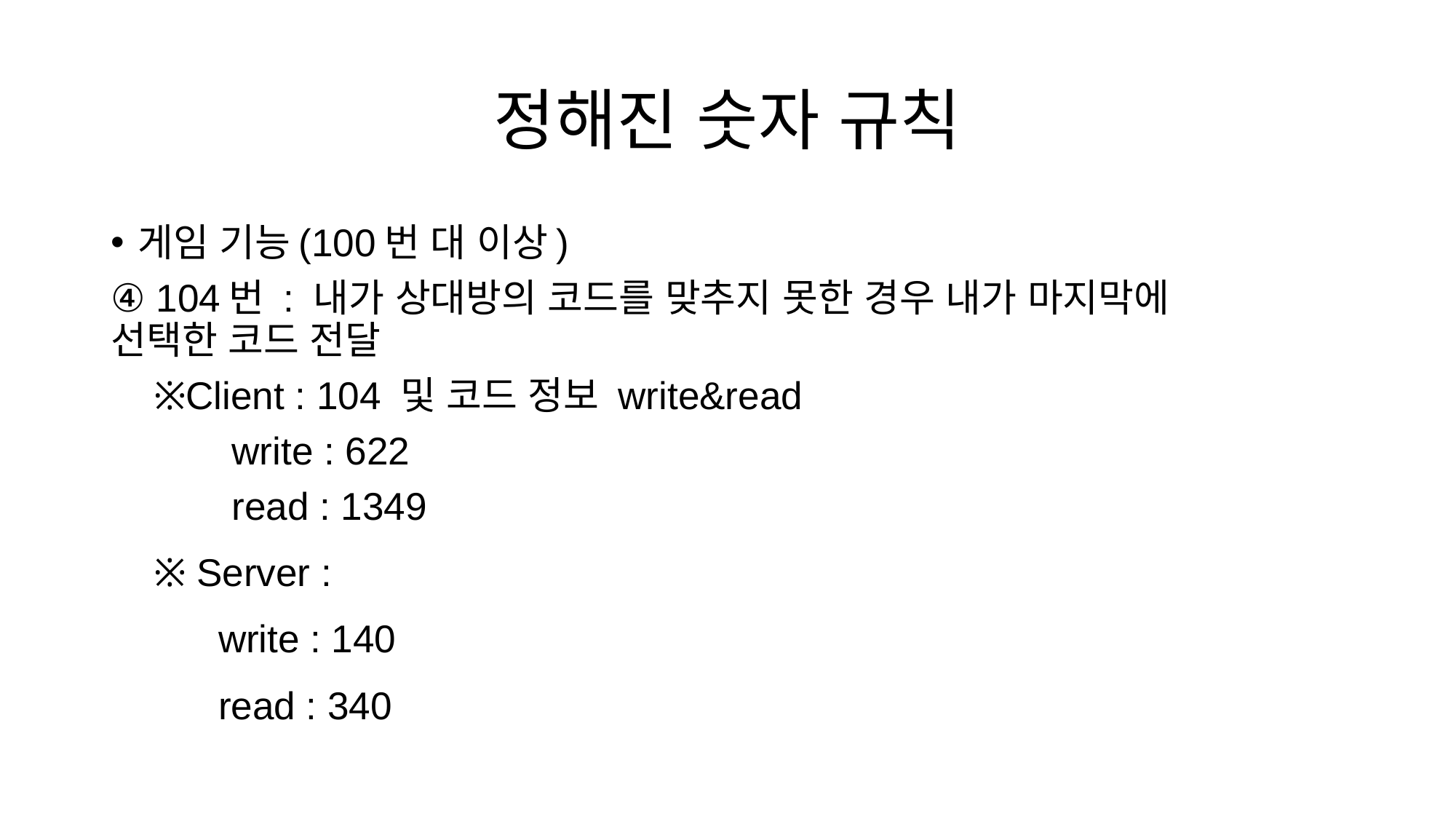

# 정해진 숫자 규칙
게임 기능(100번 대 이상)
④ 104번 : 내가 상대방의 코드를 맞추지 못한 경우 내가 마지막에      		선택한 코드 전달
    ※Client : 104 및 코드 정보 write&read
     	  write : 622
    	  read : 1349
    ※ Server :
          write : 140
          read : 340